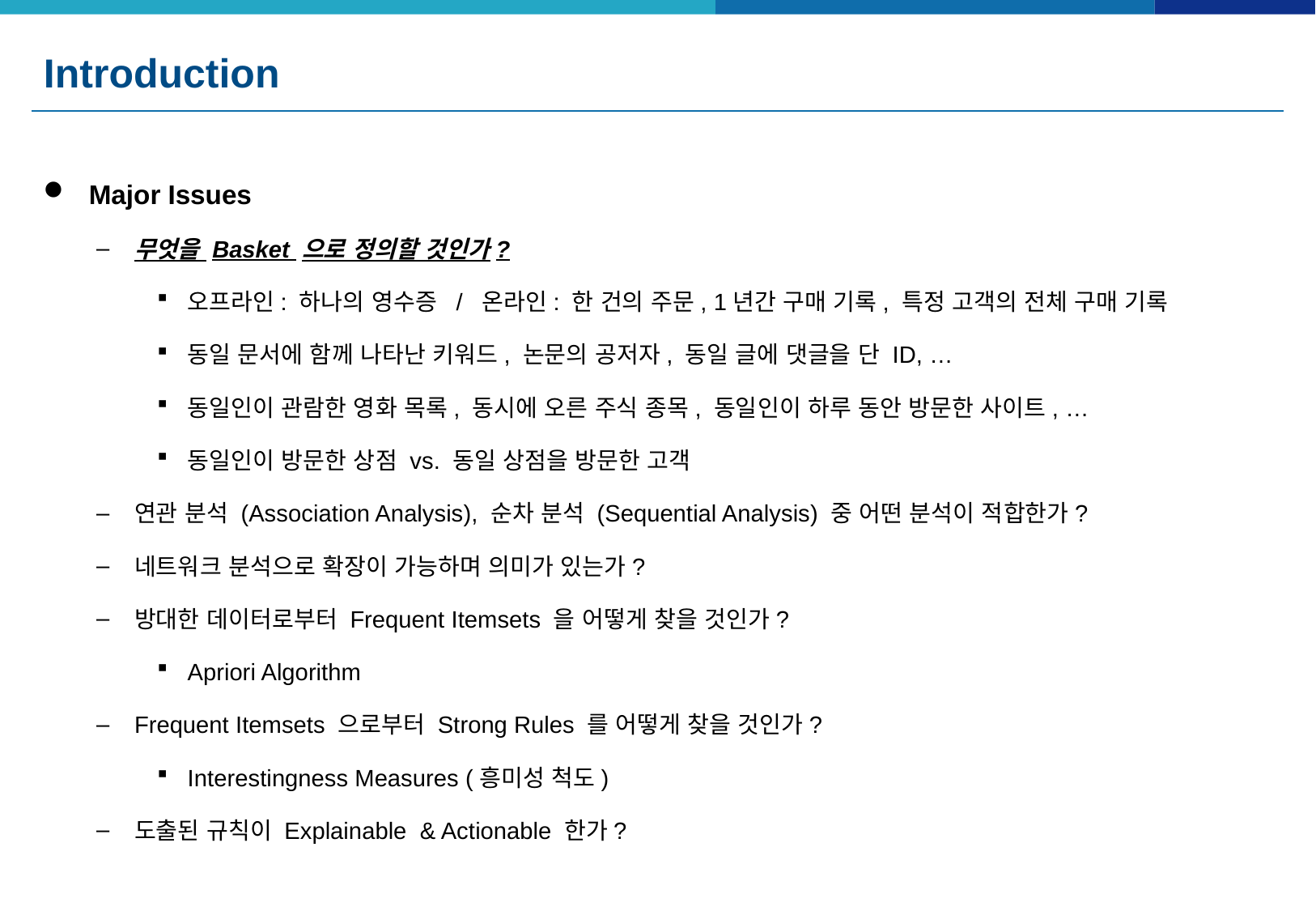

# Introduction
Major Issues
무엇을 Basket 으로 정의할 것인가?
오프라인: 하나의 영수증  /  온라인: 한 건의 주문, 1년간 구매 기록, 특정 고객의 전체 구매 기록
동일 문서에 함께 나타난 키워드, 논문의 공저자, 동일 글에 댓글을 단 ID, …
동일인이 관람한 영화 목록, 동시에 오른 주식 종목, 동일인이 하루 동안 방문한 사이트, …
동일인이 방문한 상점 vs. 동일 상점을 방문한 고객
연관 분석 (Association Analysis), 순차 분석 (Sequential Analysis) 중 어떤 분석이 적합한가?
네트워크 분석으로 확장이 가능하며 의미가 있는가?
방대한 데이터로부터 Frequent Itemsets 을 어떻게 찾을 것인가?
Apriori Algorithm
Frequent Itemsets 으로부터 Strong Rules 를 어떻게 찾을 것인가?
Interestingness Measures (흥미성 척도)
도출된 규칙이 Explainable  & Actionable 한가?